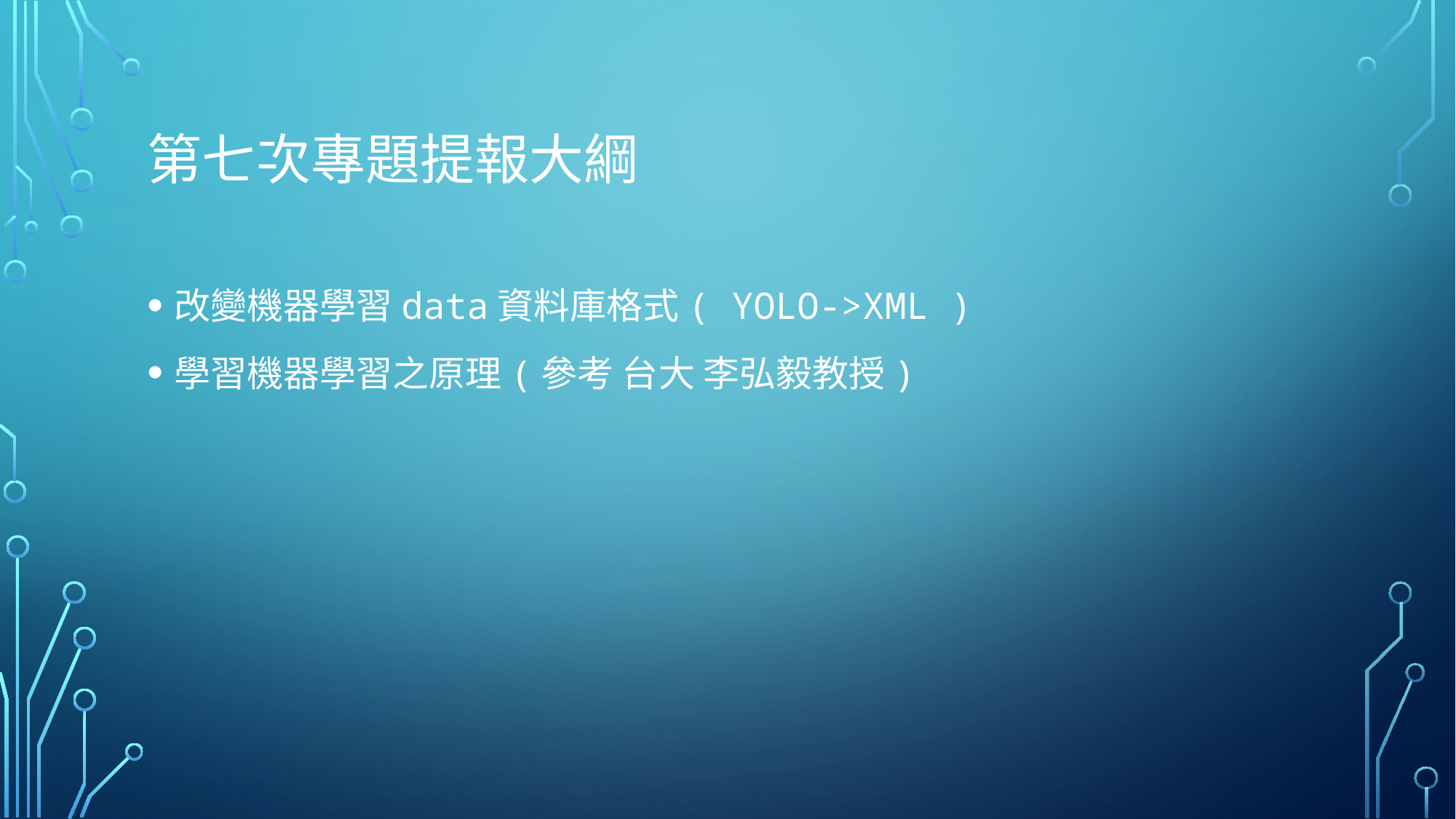

# 第七次專題提報大綱
改變機器學習data資料庫格式( YOLO->XML )
學習機器學習之原理(參考 台大 李弘毅教授)